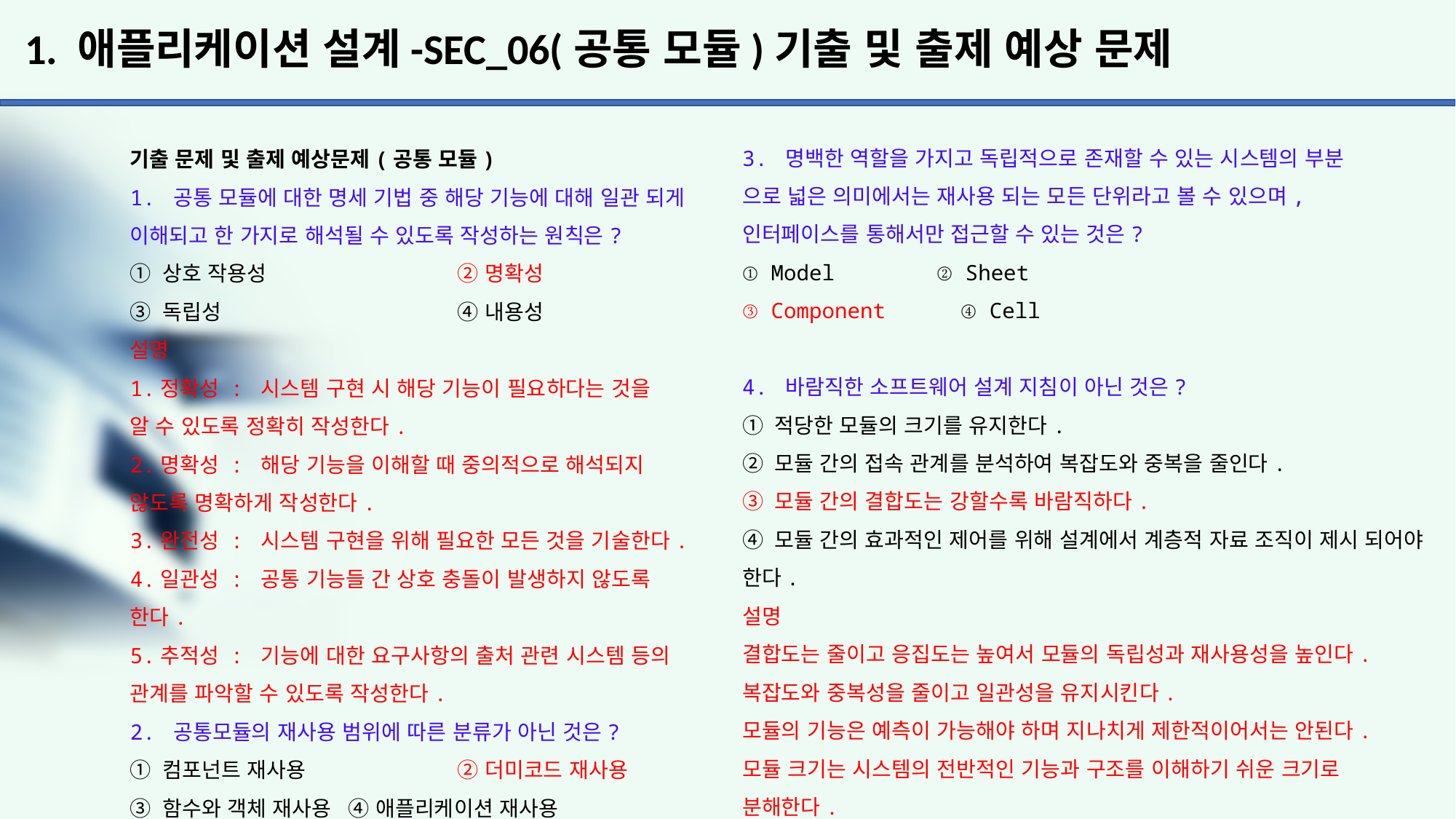

# 1. 애플리케이션 설계-SEC_06(공통 모듈)기출 및 출제 예상 문제
3. 명백한 역할을 가지고 독립적으로 존재할 수 있는 시스템의 부분
으로 넓은 의미에서는 재사용 되는 모든 단위라고 볼 수 있으며,
인터페이스를 통해서만 접근할 수 있는 것은?
① Model        ② Sheet
③ Component	④ Cell

4. 바람직한 소프트웨어 설계 지침이 아닌 것은?
① 적당한 모듈의 크기를 유지한다.
② 모듈 간의 접속 관계를 분석하여 복잡도와 중복을 줄인다.
③ 모듈 간의 결합도는 강할수록 바람직하다.
④ 모듈 간의 효과적인 제어를 위해 설계에서 계층적 자료 조직이 제시 되어야 한다.
설명
결합도는 줄이고 응집도는 높여서 모듈의 독립성과 재사용성을 높인다.
복잡도와 중복성을 줄이고 일관성을 유지시킨다.
모듈의 기능은 예측이 가능해야 하며 지나치게 제한적이어서는 안된다.
모듈 크기는 시스템의 전반적인 기능과 구조를 이해하기 쉬운 크기로
분해한다.
효과적인 제어를 위해서 모듈 간의 계층적 관계를 정의하는 자료가 제시되어야 한다.
기출 문제 및 출제 예상문제(공통 모듈)
1. 공통 모듈에 대한 명세 기법 중 해당 기능에 대해 일관 되게 이해되고 한 가지로 해석될 수 있도록 작성하는 원칙은?
① 상호 작용성		② 명확성
③ 독립성			④ 내용성
설명
1.정확성 : 시스템 구현 시 해당 기능이 필요하다는 것을
알 수 있도록 정확히 작성한다.
2.명확성 : 해당 기능을 이해할 때 중의적으로 해석되지
않도록 명확하게 작성한다.
3.완전성 : 시스템 구현을 위해 필요한 모든 것을 기술한다.
4.일관성 : 공통 기능들 간 상호 충돌이 발생하지 않도록
한다.
5.추적성 : 기능에 대한 요구사항의 출처 관련 시스템 등의
관계를 파악할 수 있도록 작성한다.
2. 공통모듈의 재사용 범위에 따른 분류가 아닌 것은?
① 컴포넌트 재사용		② 더미코드 재사용
③ 함수와 객체 재사용	④ 애플리케이션 재사용
재사용 규모에 따른 분류
1.함수와 객체 : 클래스나 메소드 단위의 소스 코드를 재
사용한다.
2.컴포넌트 : 독립적인 업무 또는 기능을 수행하는 실행 코드 기반으로 작성된 모듈이다. 컴포넌트 자체에 대한
수정 없이 인터페이스를 통해 통신하는 방식으로 재사용
한다.
3.애플리케이션 : 공통된 기능들을 제공하는 애플리케이션
을 공유하는 방식으로 재사용 한다.
더미 코드(DUMMY CODE) : 스켈레톤 프로그래밍은 단순한
고급 프로그램 구조 기반의 컴퓨터 프로그래밍 스타일의
하나로, 이를 더미 코드라고 칭한다.